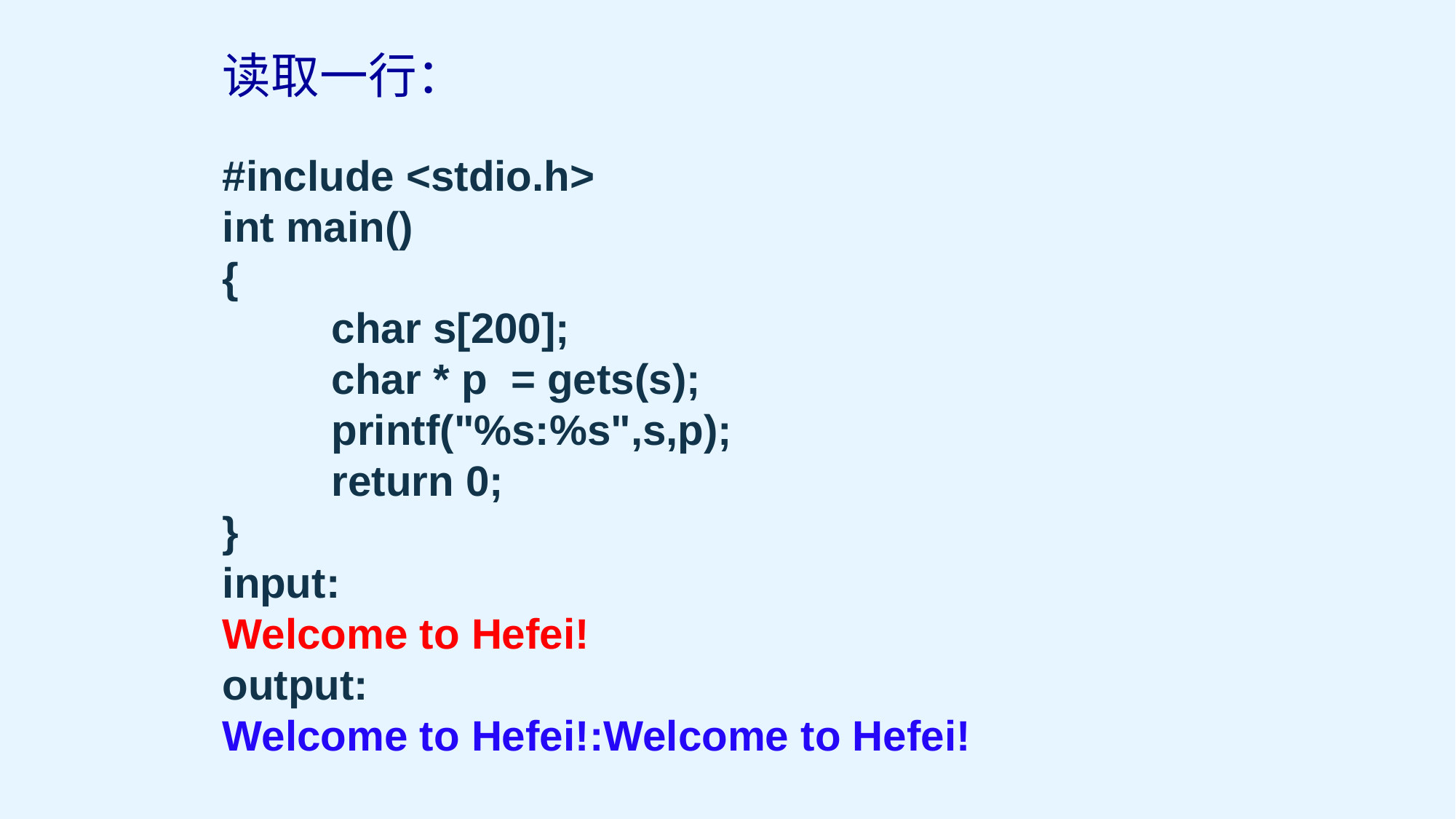

读取一行：
#include <stdio.h>
int main()
{
	char s[200];
	char * p  = gets(s);
	printf("%s:%s",s,p);
	return 0;
}
input:
Welcome to Hefei!
output:
Welcome to Hefei!:Welcome to Hefei!